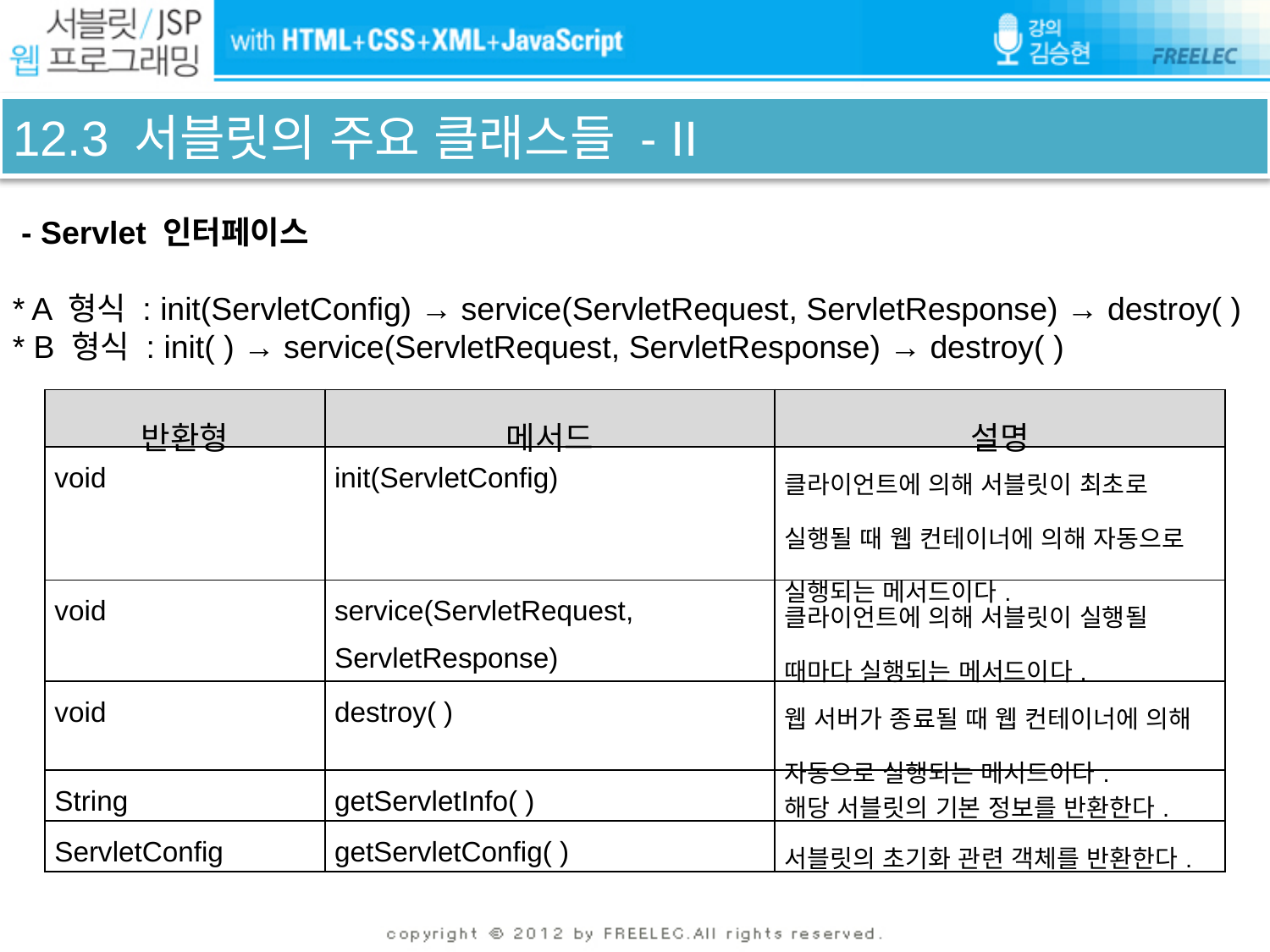

# 12.3 서블릿의 주요 클래스들 - II
 - Servlet 인터페이스

* A 형식 : init(ServletConfig) → service(ServletRequest, ServletResponse) → destroy( )
* B 형식 : init( ) → service(ServletRequest, ServletResponse) → destroy( )
| 반환형 | 메서드 | 설명 |
| --- | --- | --- |
| void | init(ServletConfig) | 클라이언트에 의해 서블릿이 최초로 실행될 때 웹 컨테이너에 의해 자동으로 실행되는 메서드이다. |
| void | service(ServletRequest, ServletResponse) | 클라이언트에 의해 서블릿이 실행될 때마다 실행되는 메서드이다. |
| void | destroy( ) | 웹 서버가 종료될 때 웹 컨테이너에 의해 자동으로 실행되는 메서드이다. |
| String | getServletInfo( ) | 해당 서블릿의 기본 정보를 반환한다. |
| ServletConfig | getServletConfig( ) | 서블릿의 초기화 관련 객체를 반환한다. |